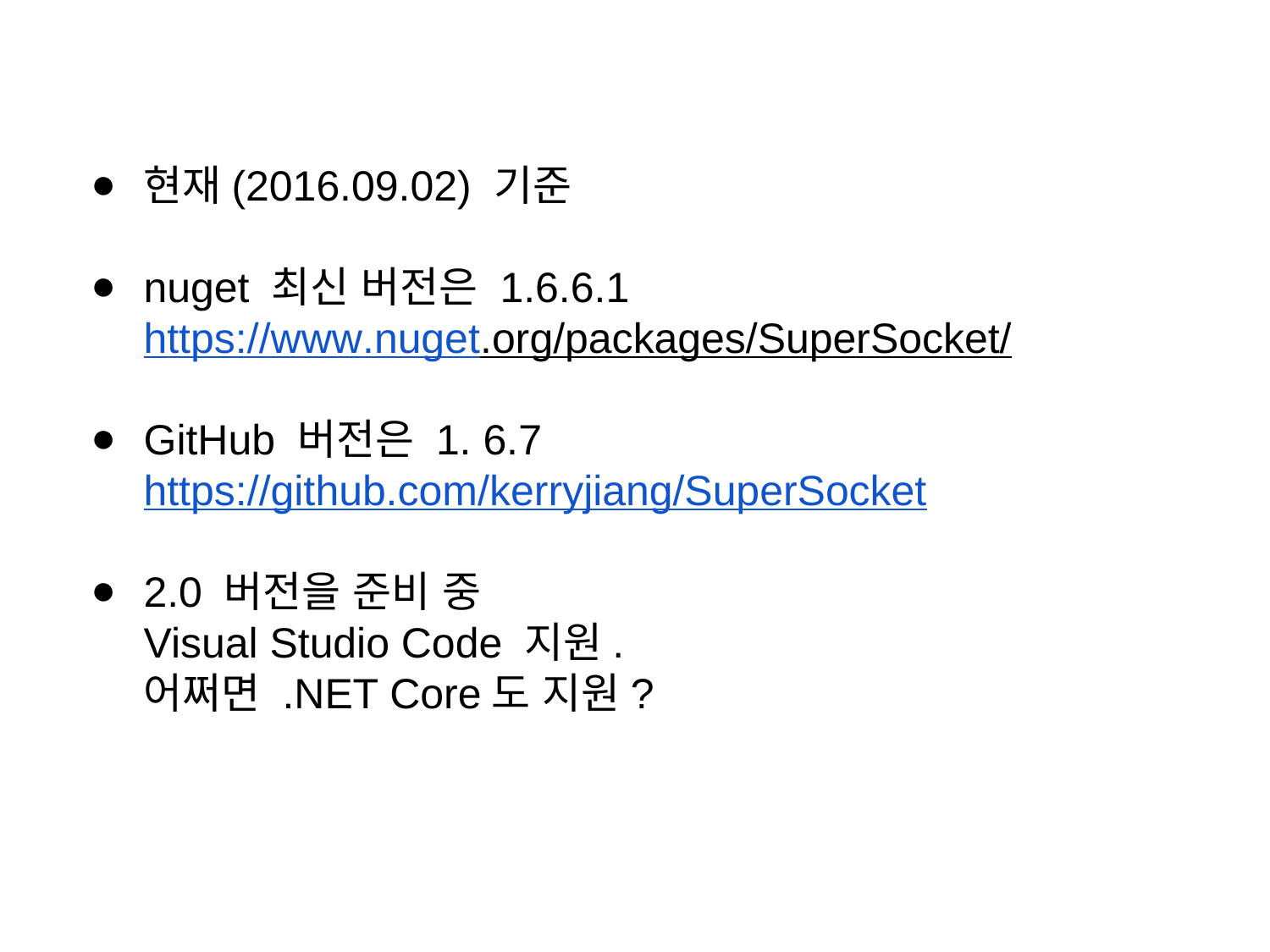

현재(2016.09.02) 기준
nuget 최신 버전은 1.6.6.1
https://www.nuget.org/packages/SuperSocket/
GitHub 버전은 1. 6.7
https://github.com/kerryjiang/SuperSocket
2.0 버전을 준비 중
Visual Studio Code 지원.
어쩌면 .NET Core도 지원?